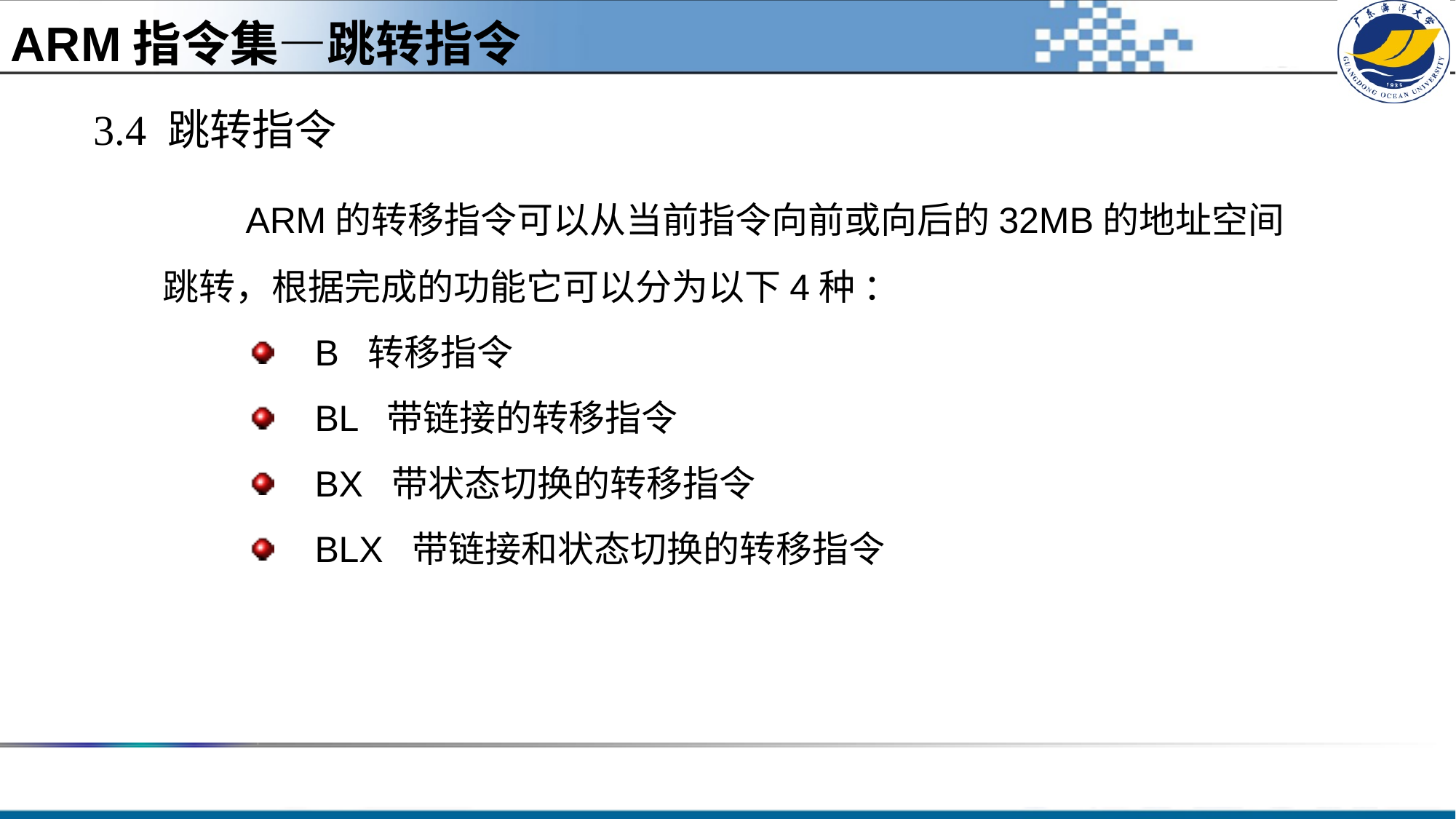

ARM指令集—跳转指令
3.4 跳转指令
       ARM的转移指令可以从当前指令向前或向后的32MB的地址空间跳转，根据完成的功能它可以分为以下4种 ：
    B  转移指令
    BL  带链接的转移指令
    BX  带状态切换的转移指令
    BLX  带链接和状态切换的转移指令
84